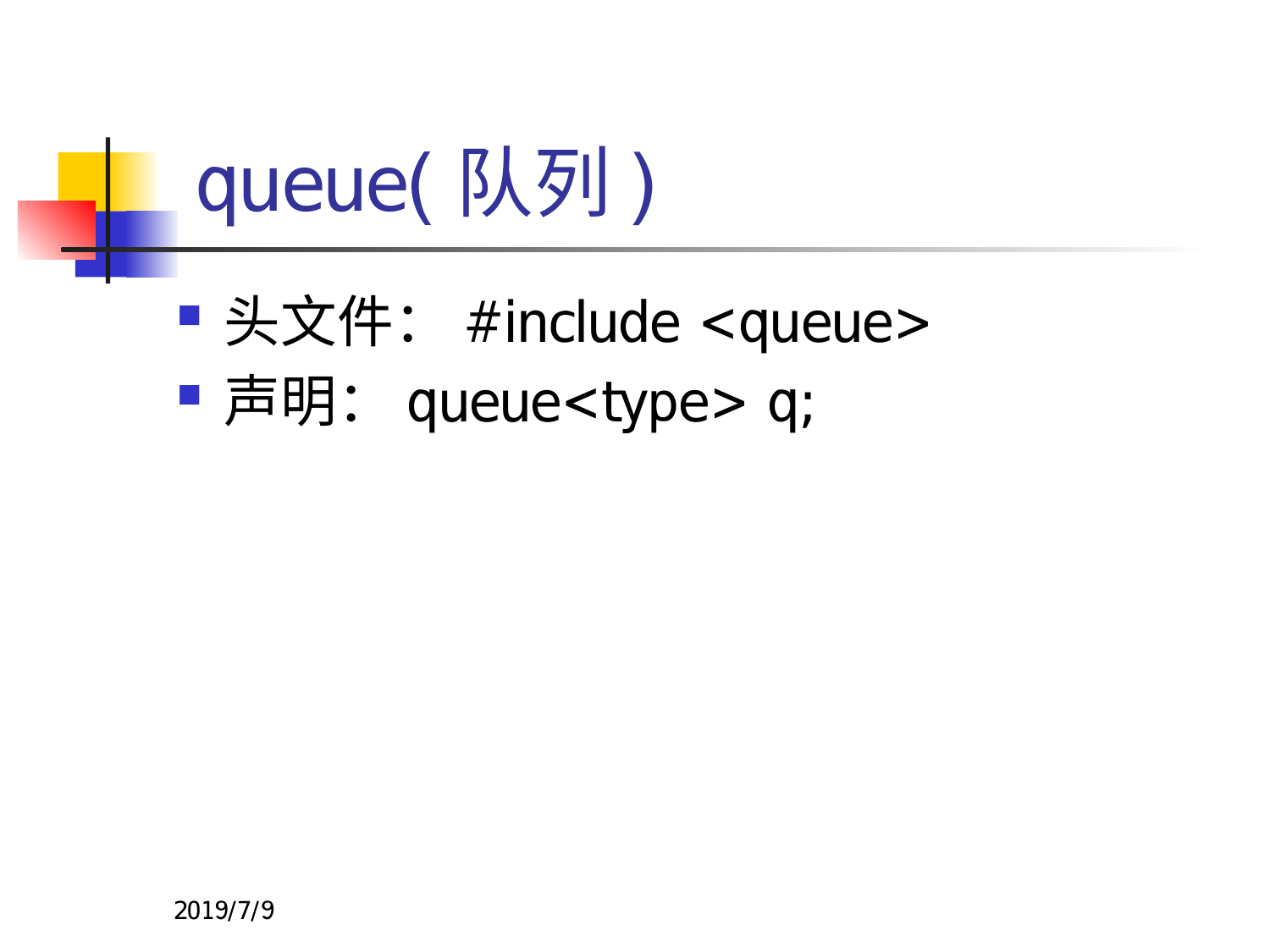

# queue(队列)
头文件：#include <queue>
声明：queue<type> q;
2019/7/9